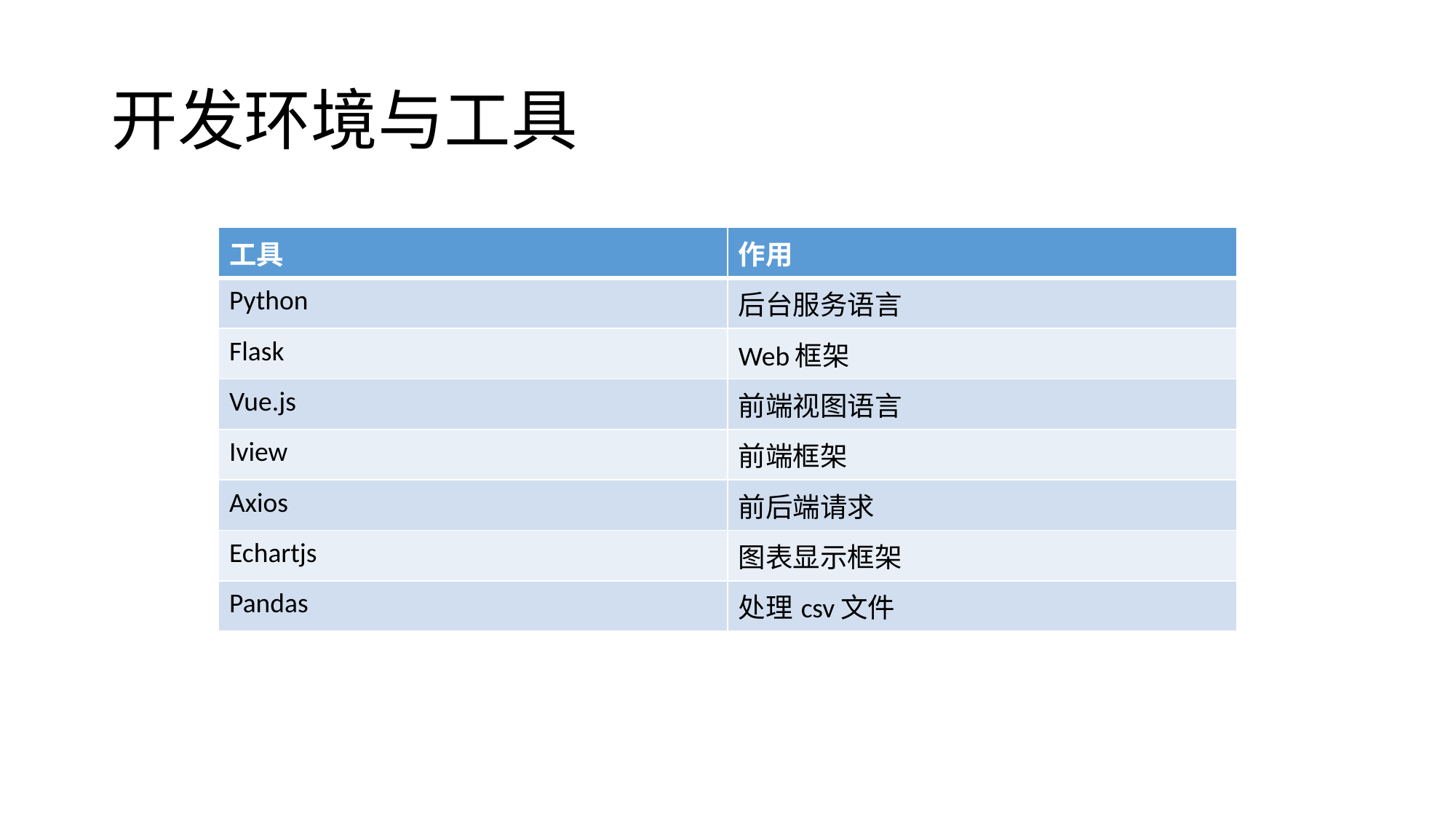

# 开发环境与工具

| 工具 | 作用 |
| --- | --- |
| Python | 后台服务语言 |
| Flask | Web框架 |
| Vue.js | 前端视图语言 |
| Iview | 前端框架 |
| Axios | 前后端请求 |
| Echartjs | 图表显示框架 |
| Pandas | 处理csv文件 |